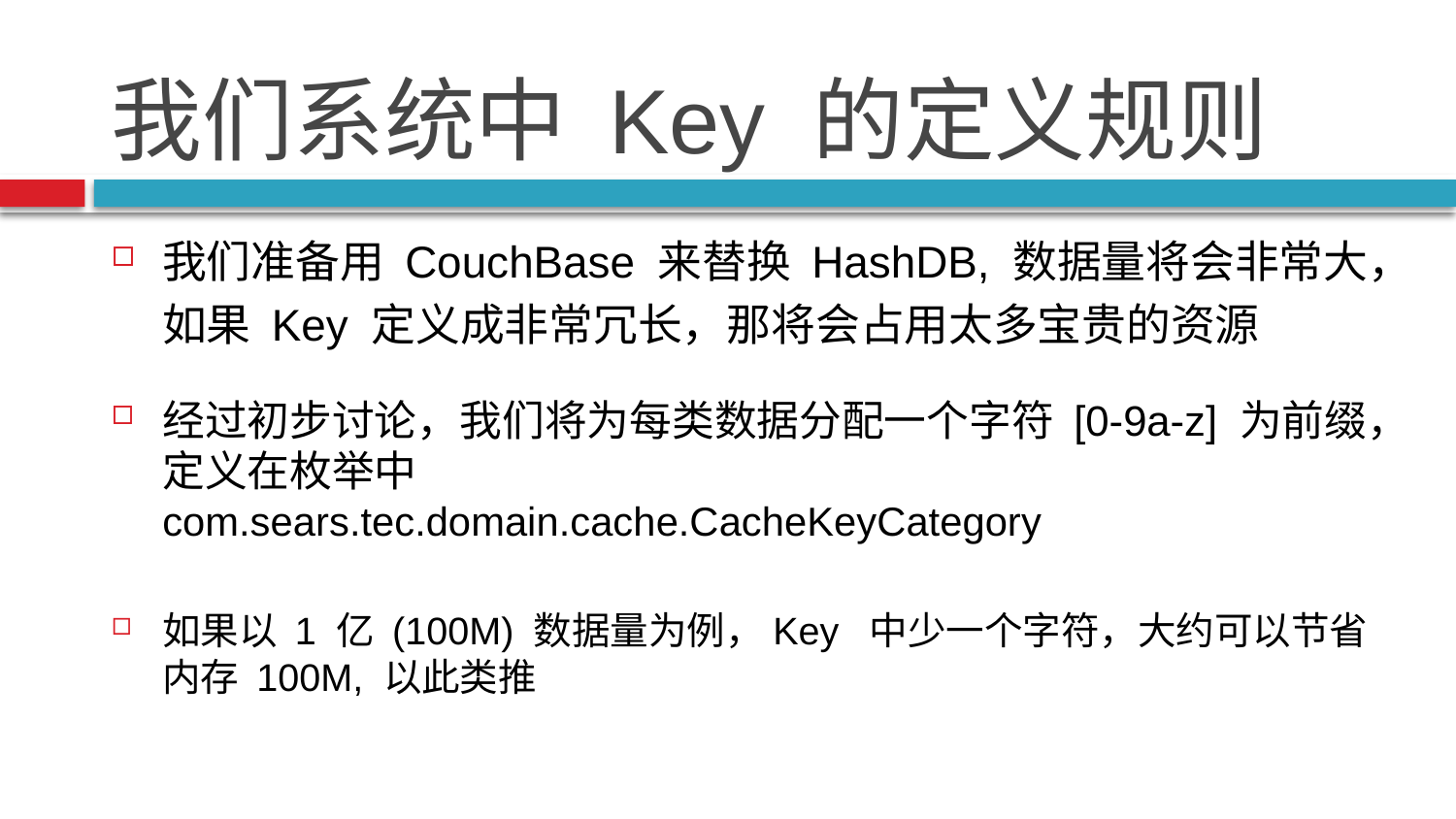

# 我们系统中 Key 的定义规则
我们准备用 CouchBase 来替换 HashDB, 数据量将会非常大，如果 Key 定义成非常冗长，那将会占用太多宝贵的资源
经过初步讨论，我们将为每类数据分配一个字符 [0-9a-z] 为前缀，定义在枚举中
com.sears.tec.domain.cache.CacheKeyCategory
如果以 1 亿 (100M) 数据量为例，Key  中少一个字符，大约可以节省内存 100M, 以此类推